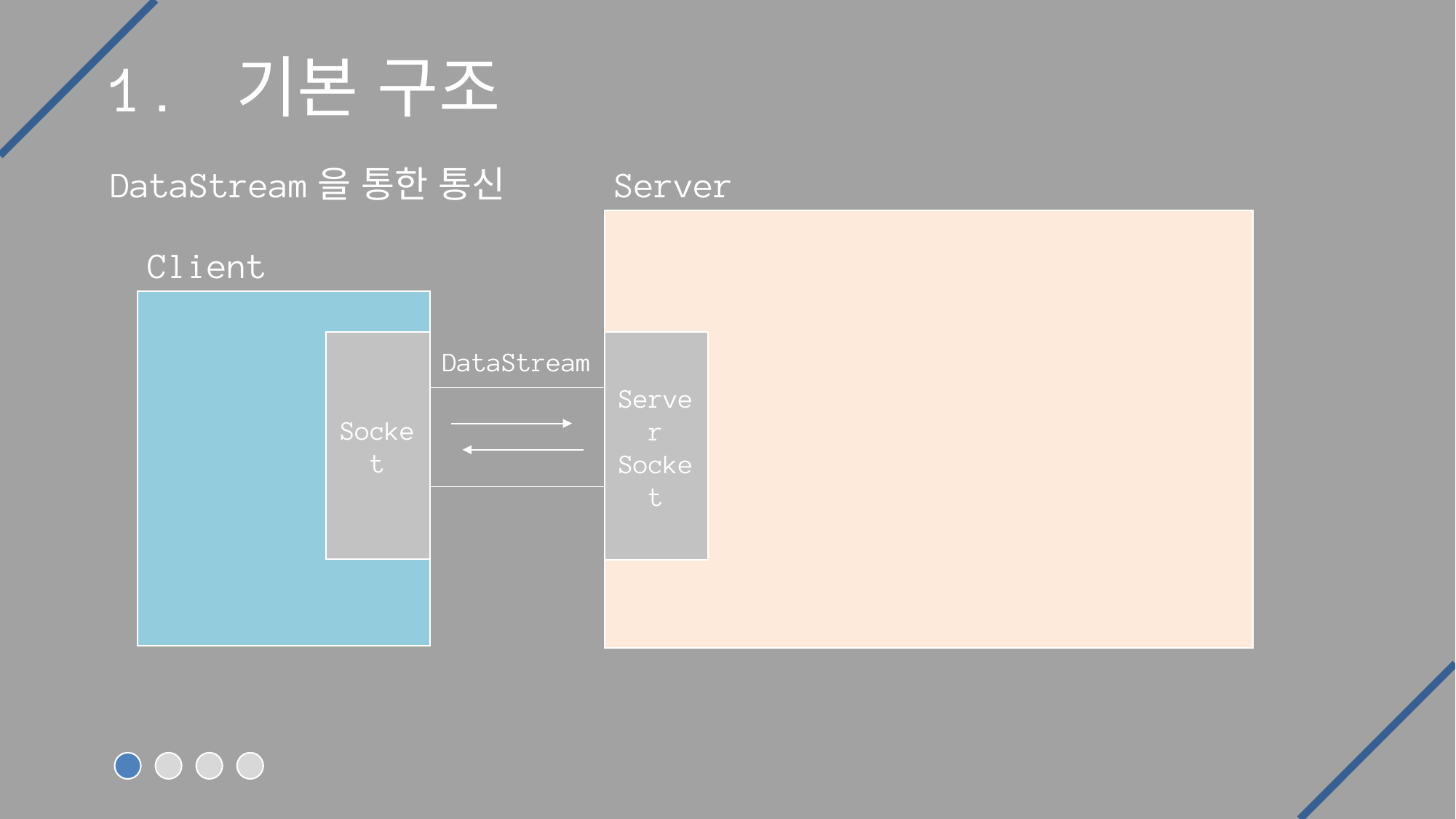

# 1. 기본 구조
DataStream을 통한 통신
Server

Client

Socket
Server Socket
DataStream